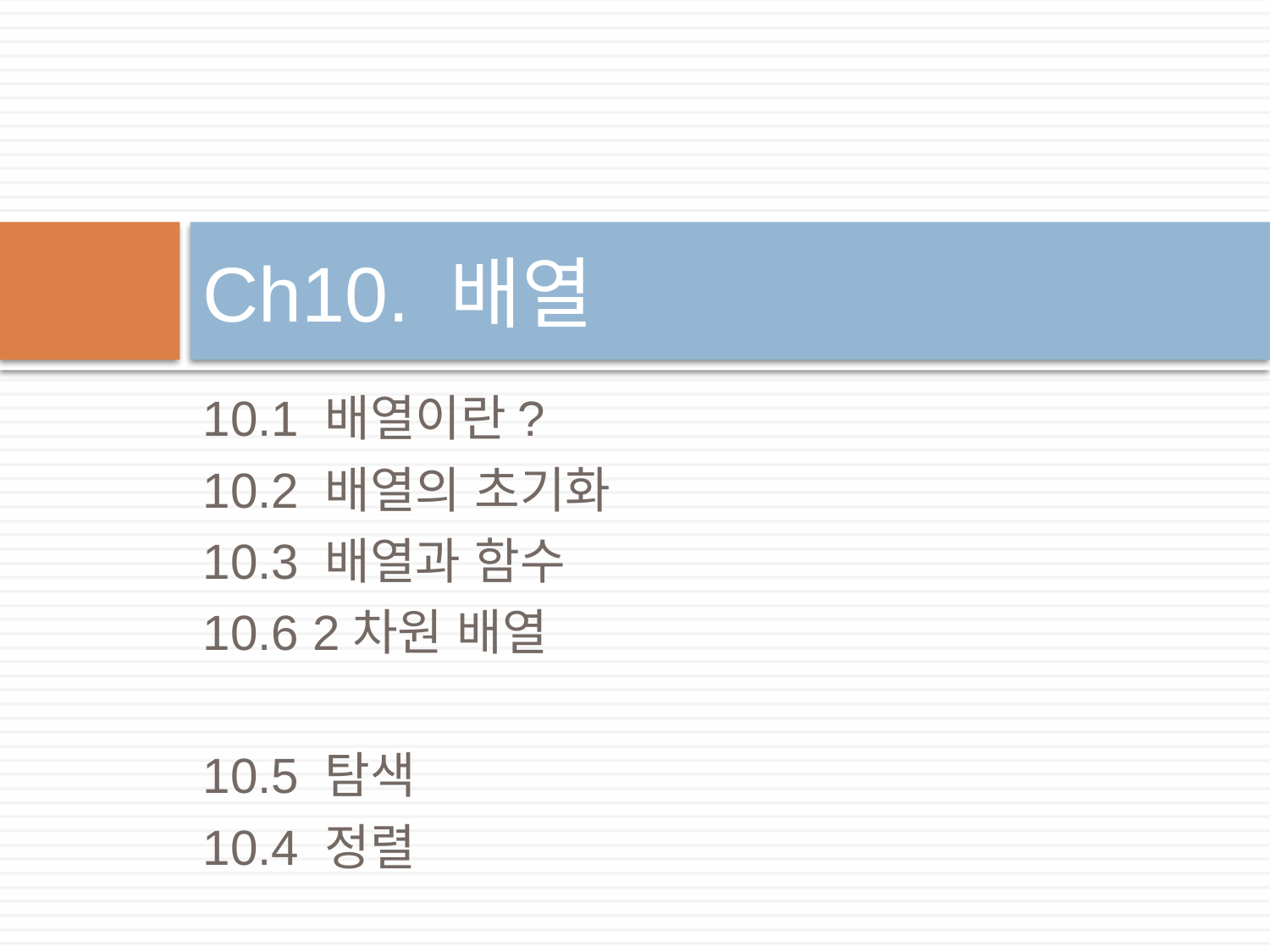

# Ch10. 배열
10.1 배열이란?
10.2 배열의 초기화
10.3 배열과 함수
10.6 2차원 배열

10.5 탐색
10.4 정렬